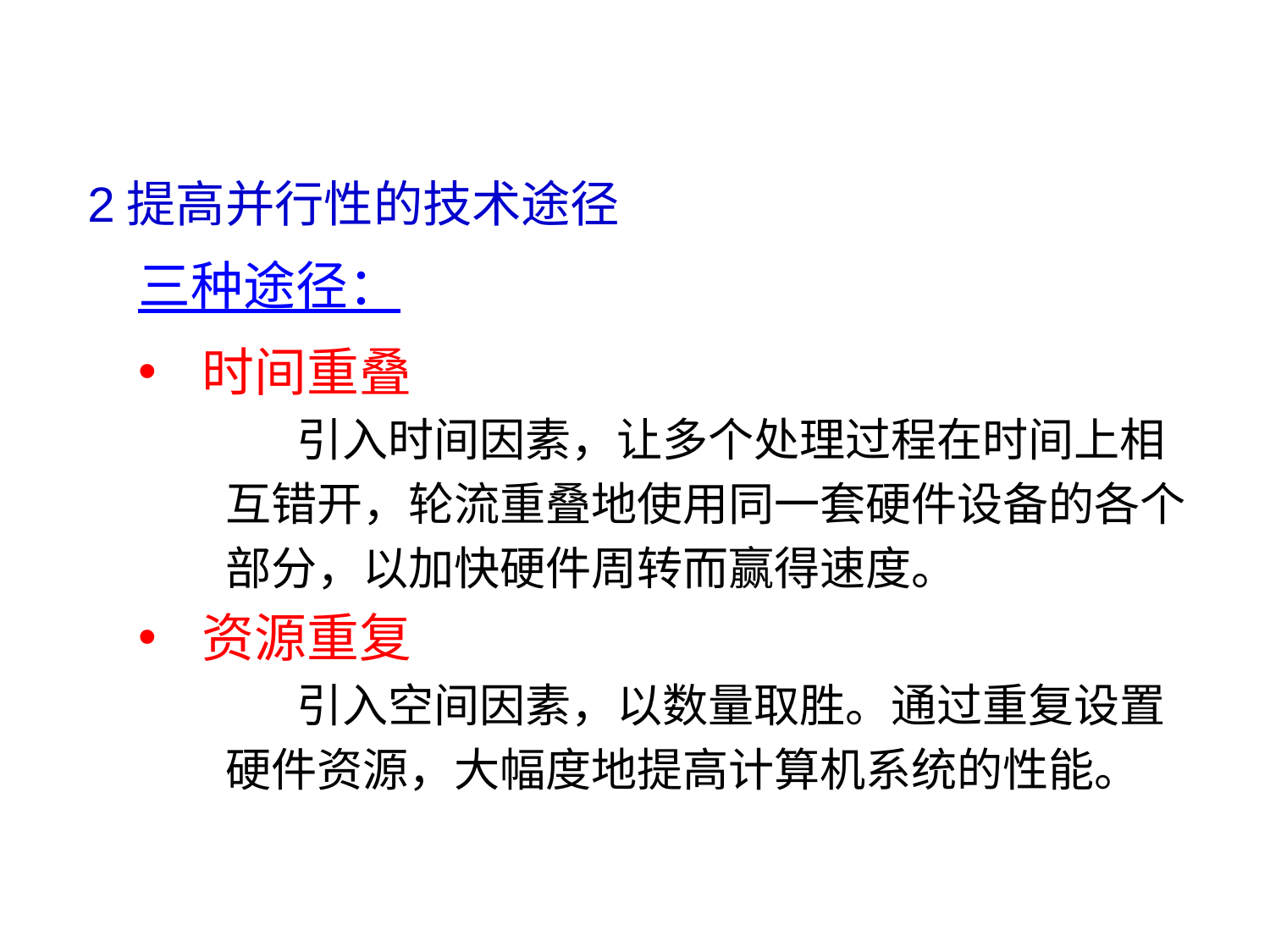

2提高并行性的技术途径
三种途径：
时间重叠
      引入时间因素，让多个处理过程在时间上相
互错开，轮流重叠地使用同一套硬件设备的各个
部分，以加快硬件周转而赢得速度。
资源重复
      引入空间因素，以数量取胜。通过重复设置
硬件资源，大幅度地提高计算机系统的性能。